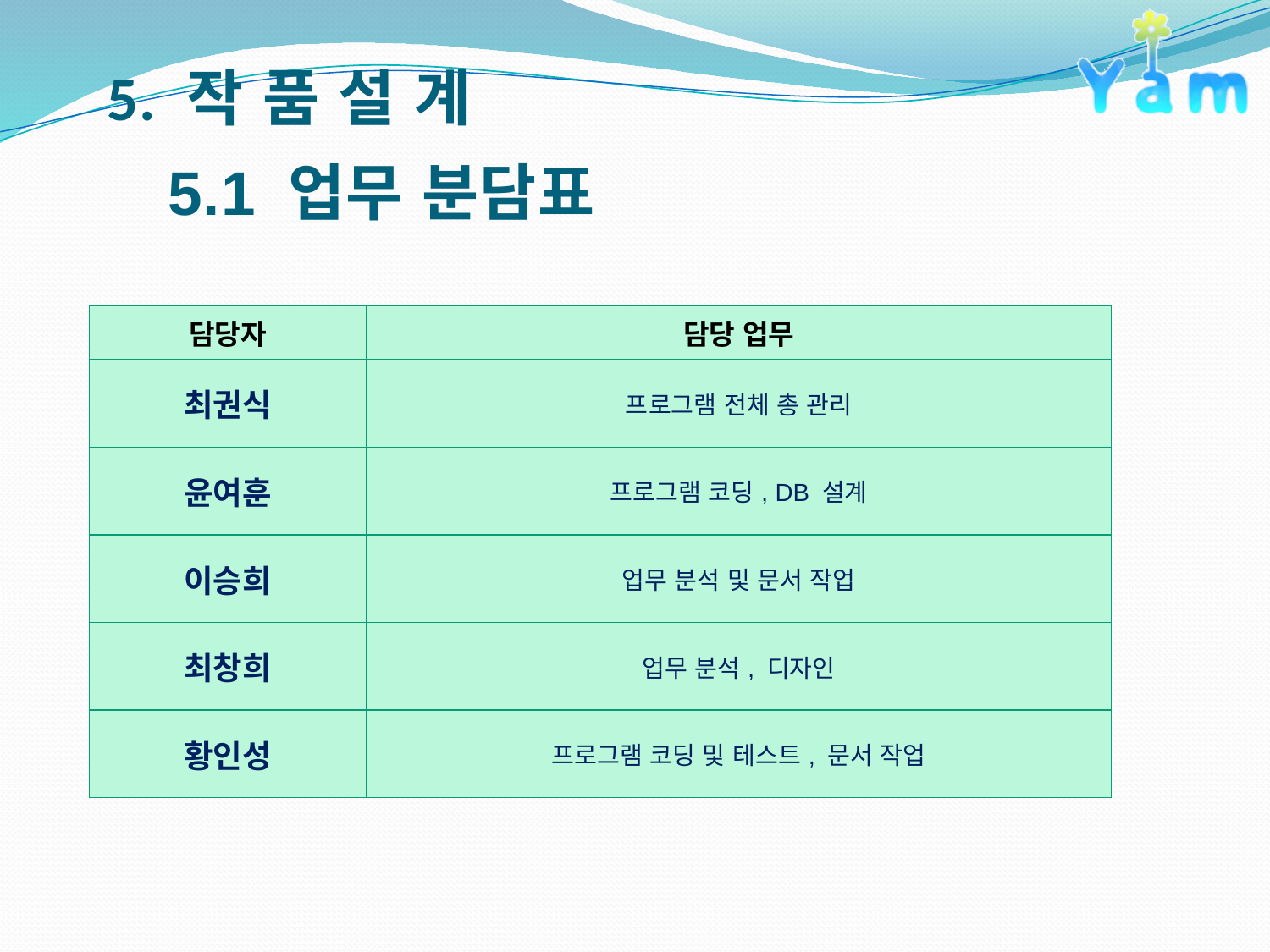

5. 작 품 설 계
5.1 업무 분담표
| 담당자 | 담당 업무 |
| --- | --- |
| 최권식 | 프로그램 전체 총 관리 |
| 윤여훈 | 프로그램 코딩, DB 설계 |
| 이승희 | 업무 분석 및 문서 작업 |
| 최창희 | 업무 분석, 디자인 |
| 황인성 | 프로그램 코딩 및 테스트, 문서 작업 |